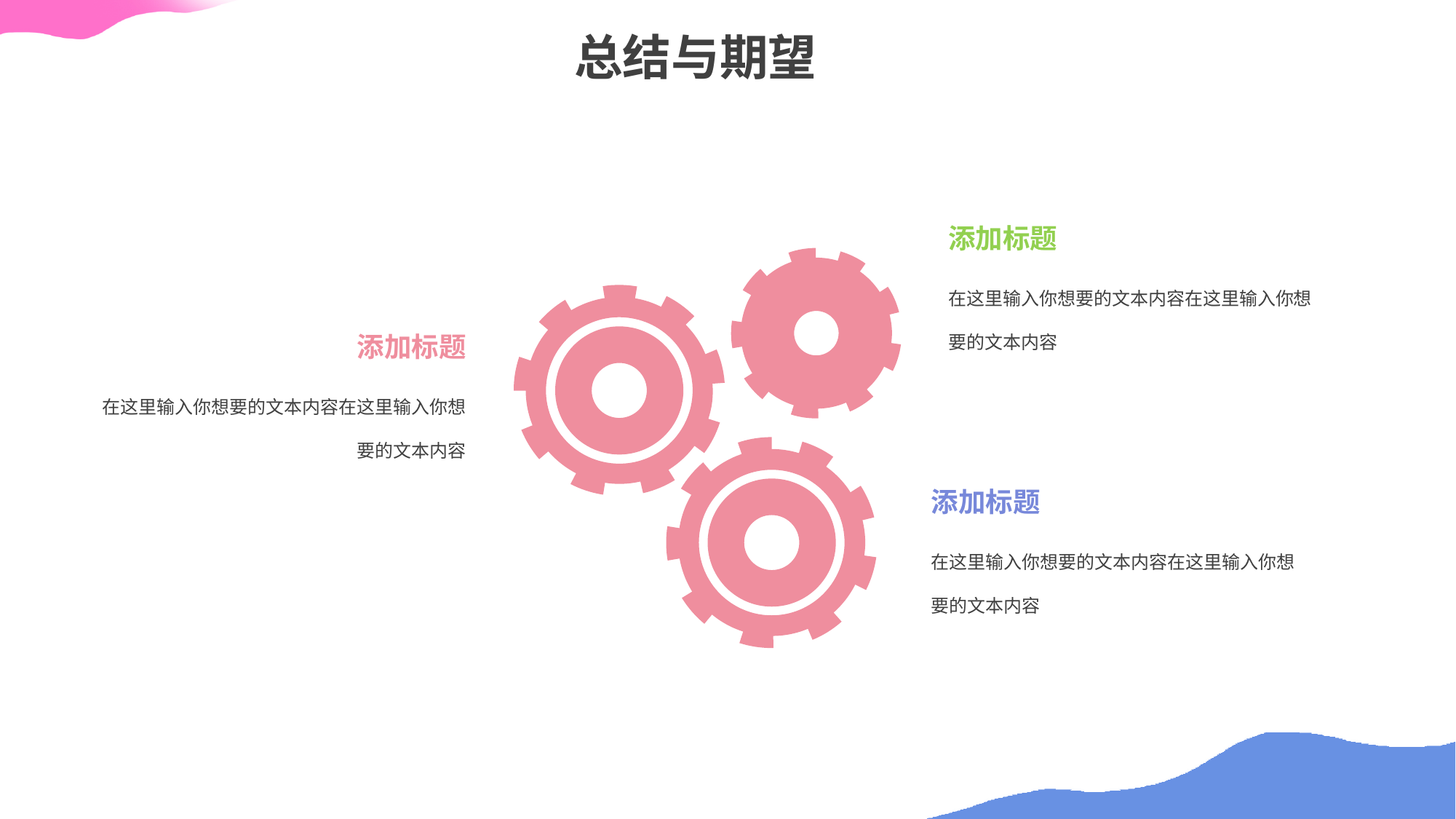

总结与期望
添加标题

在这里输入你想要的文本内容在这里输入你想要的文本内容
添加标题
在这里输入你想要的文本内容在这里输入你想要的文本内容
添加标题
在这里输入你想要的文本内容在这里输入你想要的文本内容